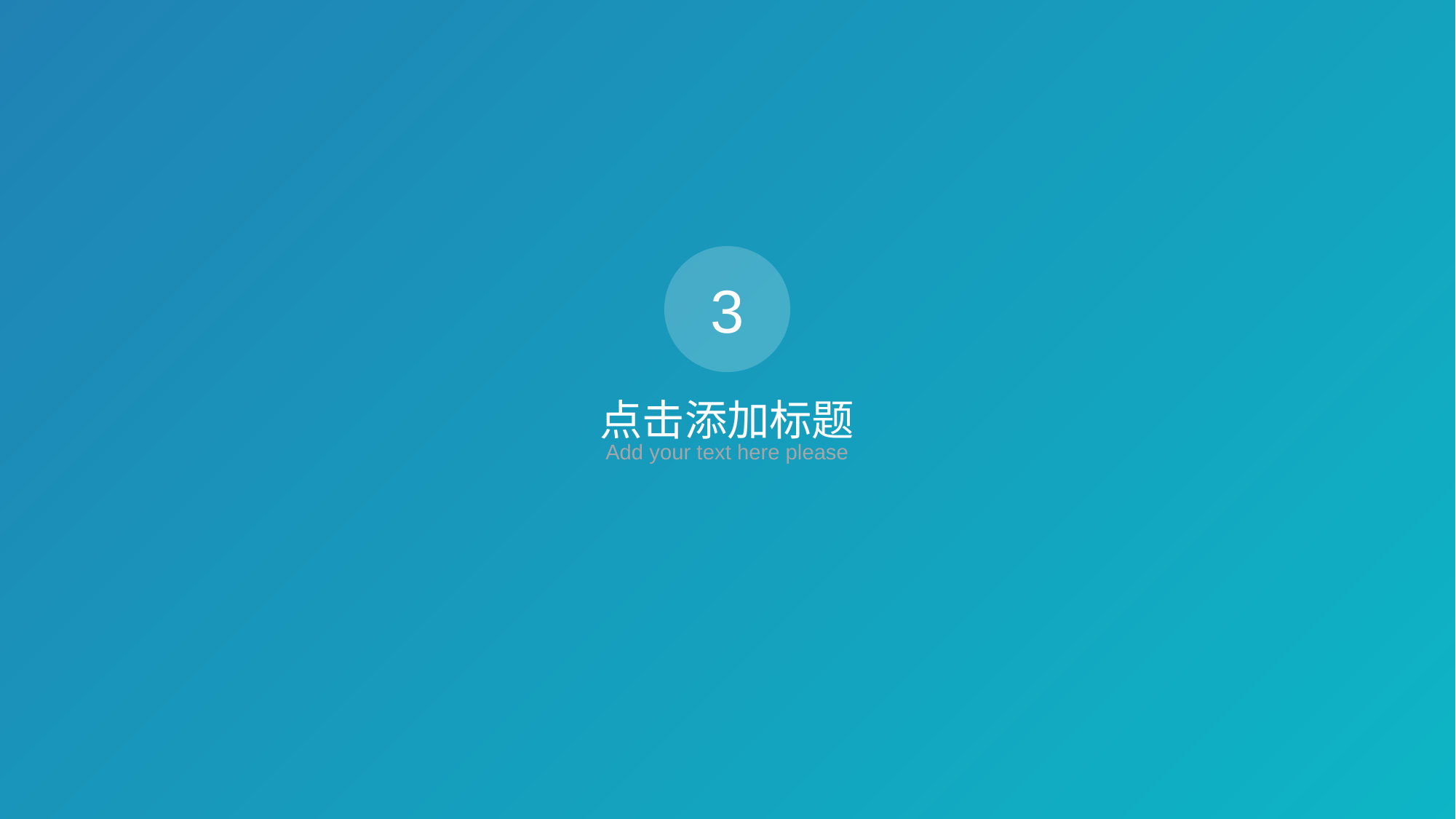

3
点击添加标题
Add your text here please